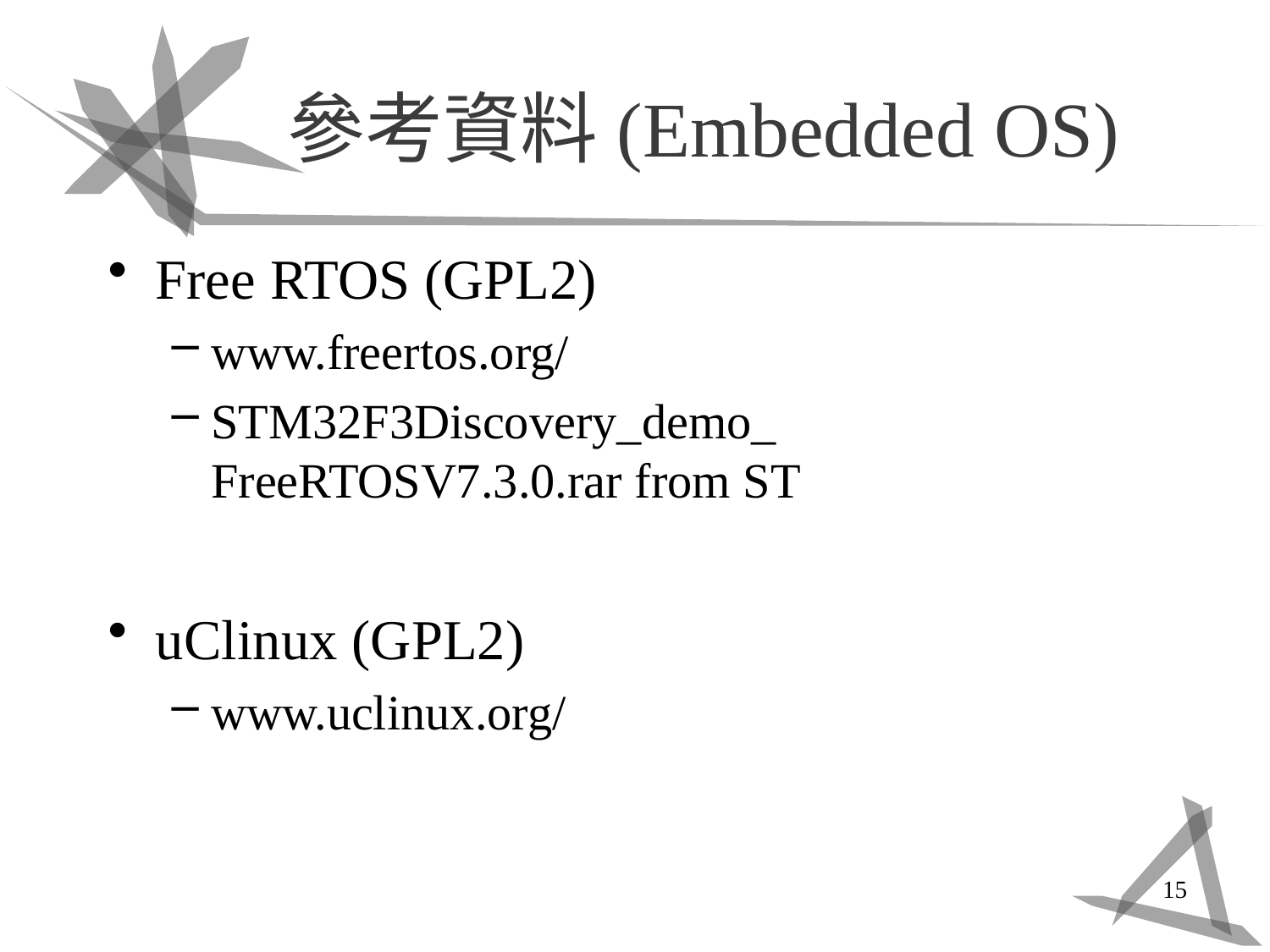

# 參考資料(Embedded OS)
Free RTOS (GPL2)
www.freertos.org/
STM32F3Discovery_demo_
FreeRTOSV7.3.0.rar from ST

uClinux (GPL2)
www.uclinux.org/
15